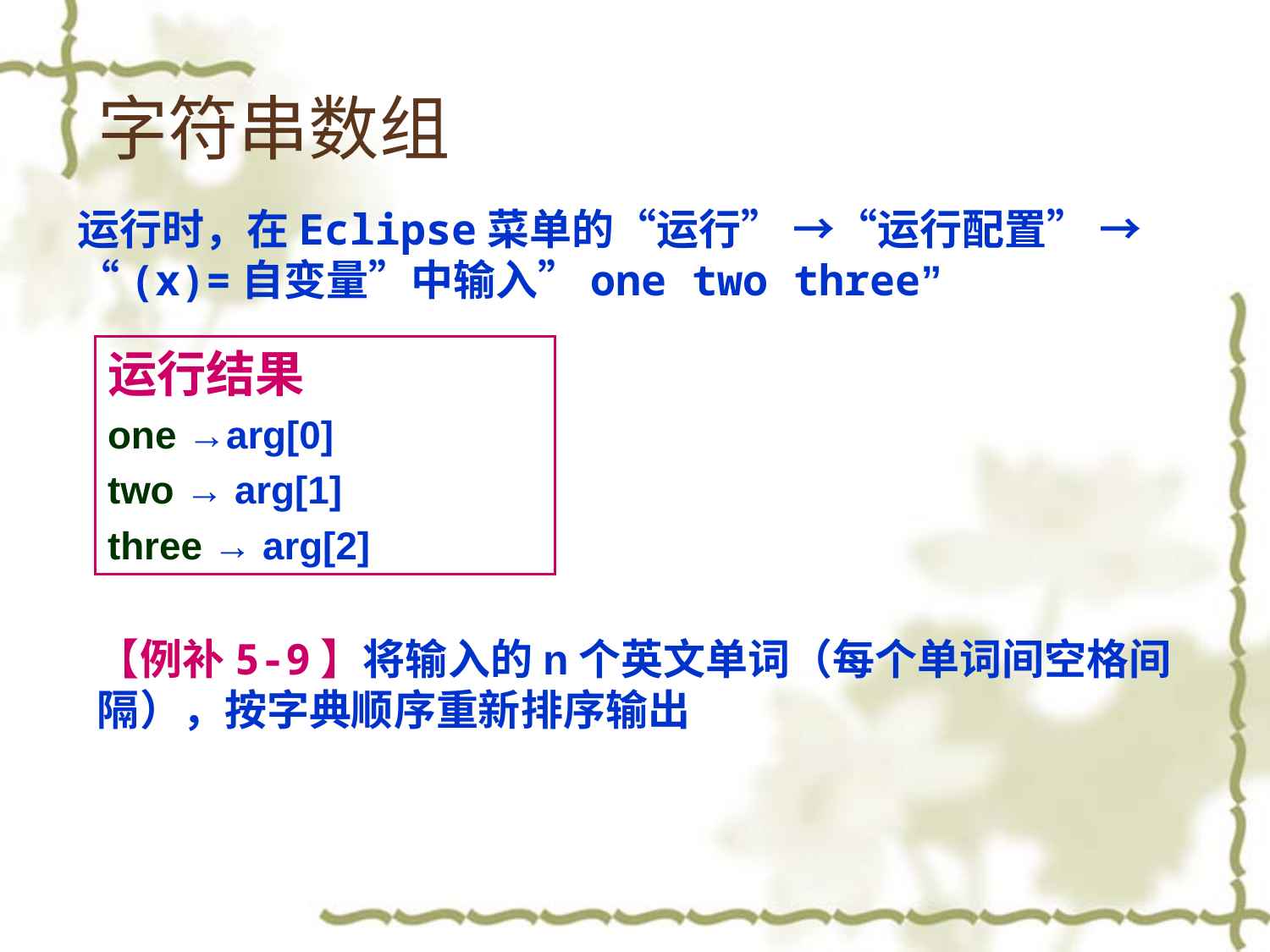

# 字符串数组
运行时，在Eclipse菜单的“运行” →“运行配置” →“(x)=自变量”中输入”one two three”
运行结果
one →arg[0]
two → arg[1]
three → arg[2]
【例补5-9】将输入的n个英文单词（每个单词间空格间隔），按字典顺序重新排序输出